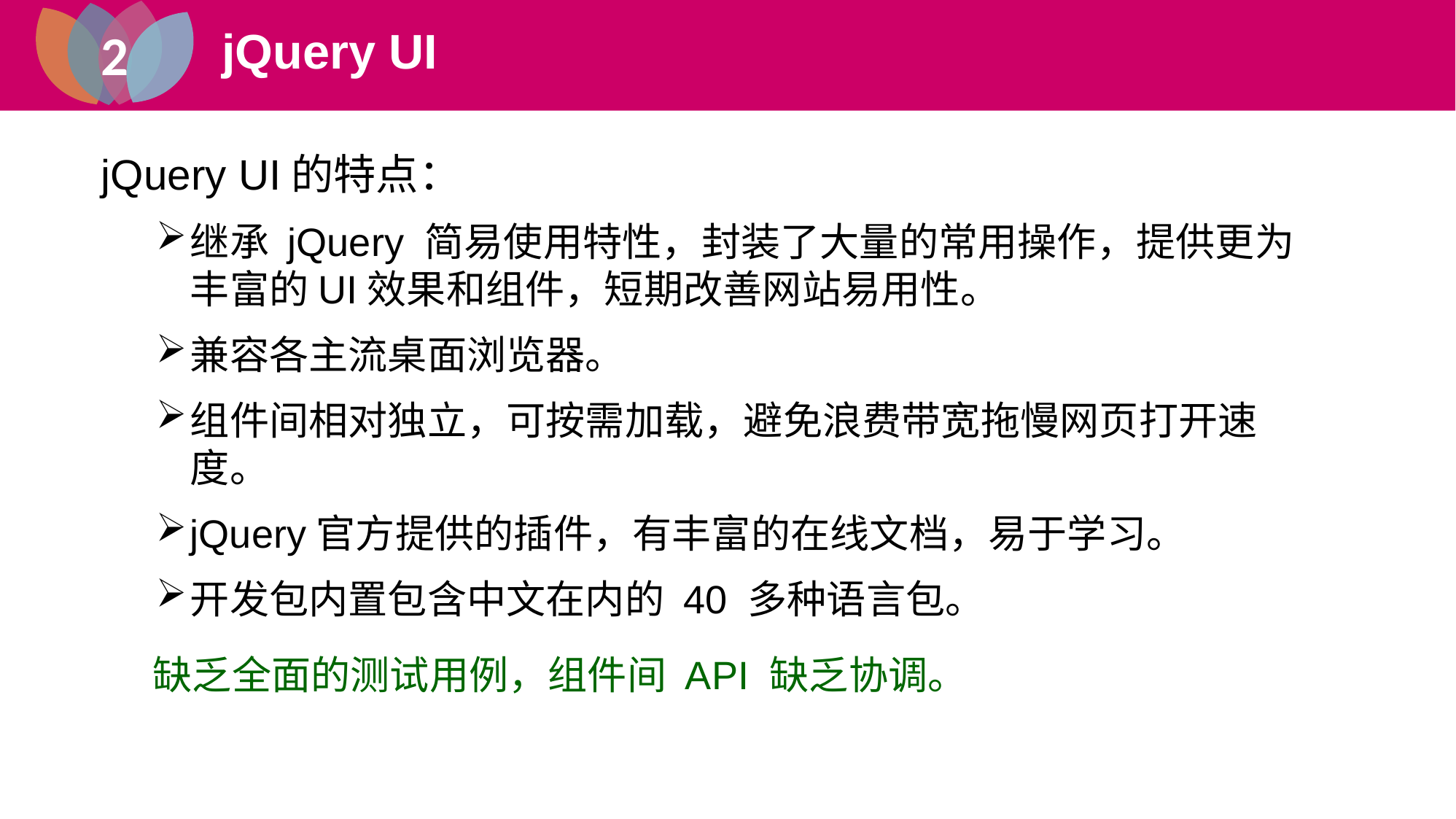

2
jQuery UI
1
jQuery UI
jQuery UI的特点：
继承 jQuery 简易使用特性，封装了大量的常用操作，提供更为丰富的UI效果和组件，短期改善网站易用性。
兼容各主流桌面浏览器。
组件间相对独立，可按需加载，避免浪费带宽拖慢网页打开速度。
jQuery官方提供的插件，有丰富的在线文档，易于学习。
开发包内置包含中文在内的 40 多种语言包。
缺乏全面的测试用例，组件间 API 缺乏协调。